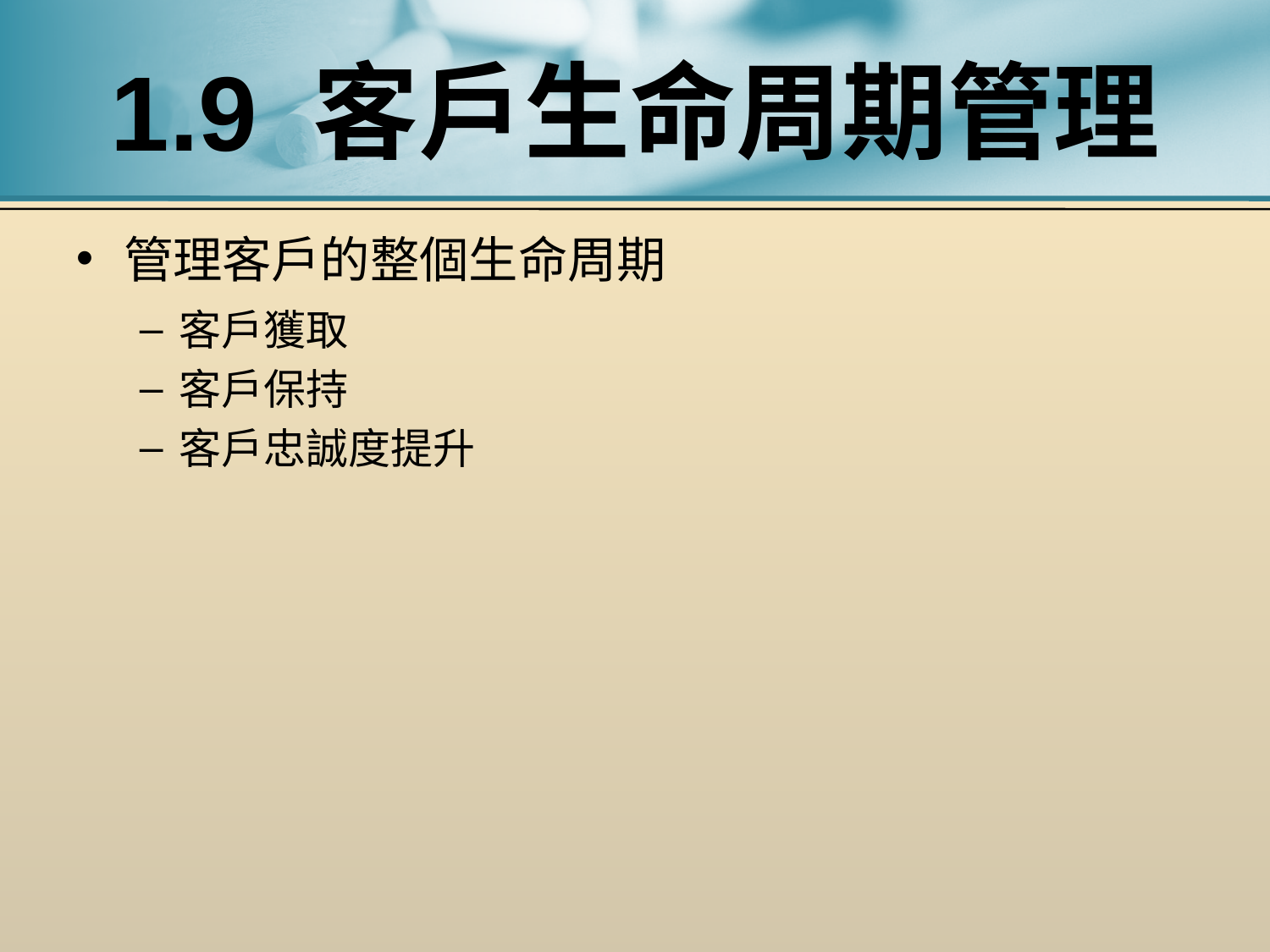

# 1.9 客戶生命周期管理
管理客戶的整個生命周期
客戶獲取
客戶保持
客戶忠誠度提升